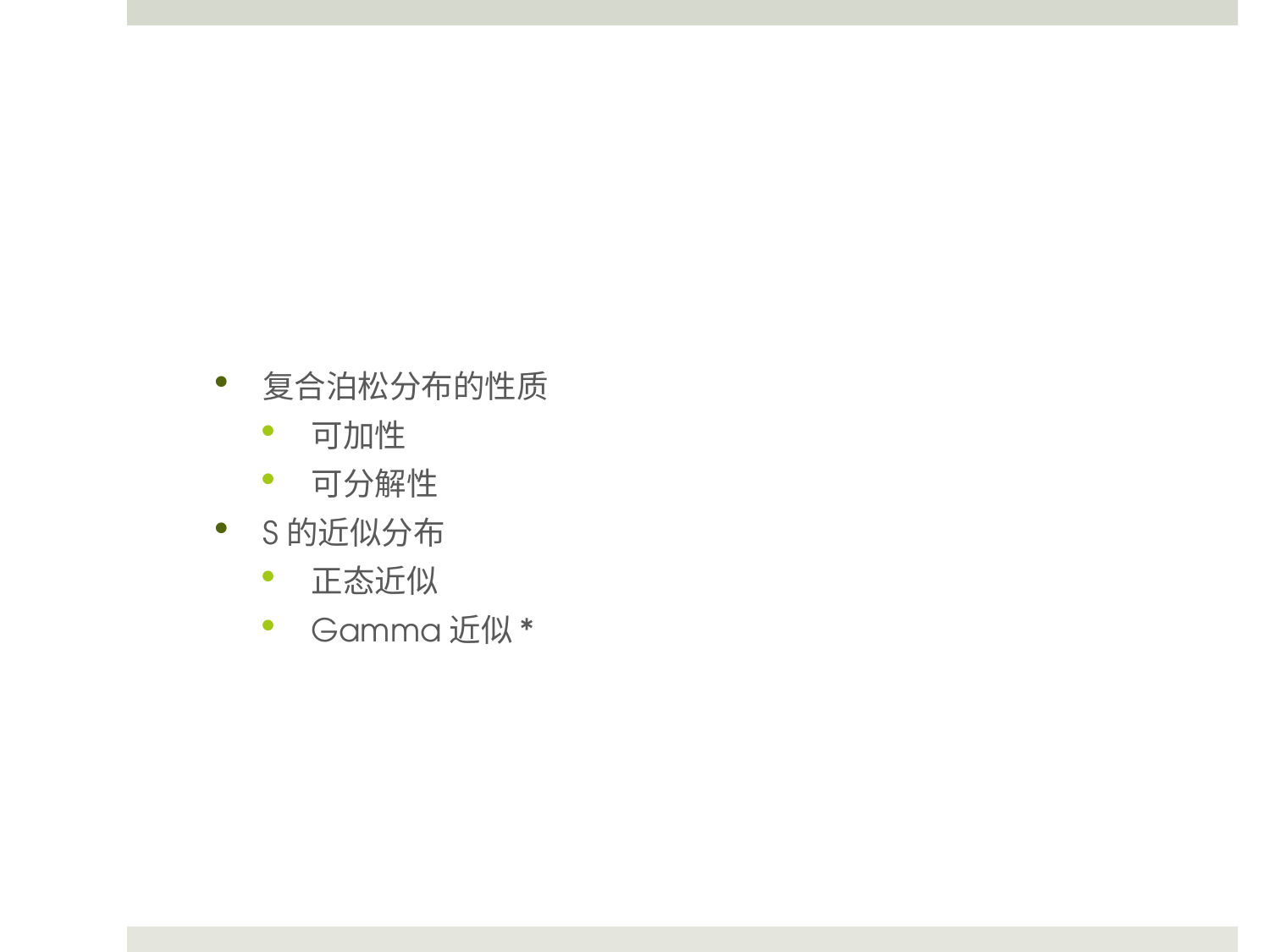

#
复合泊松分布的性质
可加性
可分解性
S的近似分布
正态近似
Gamma近似*